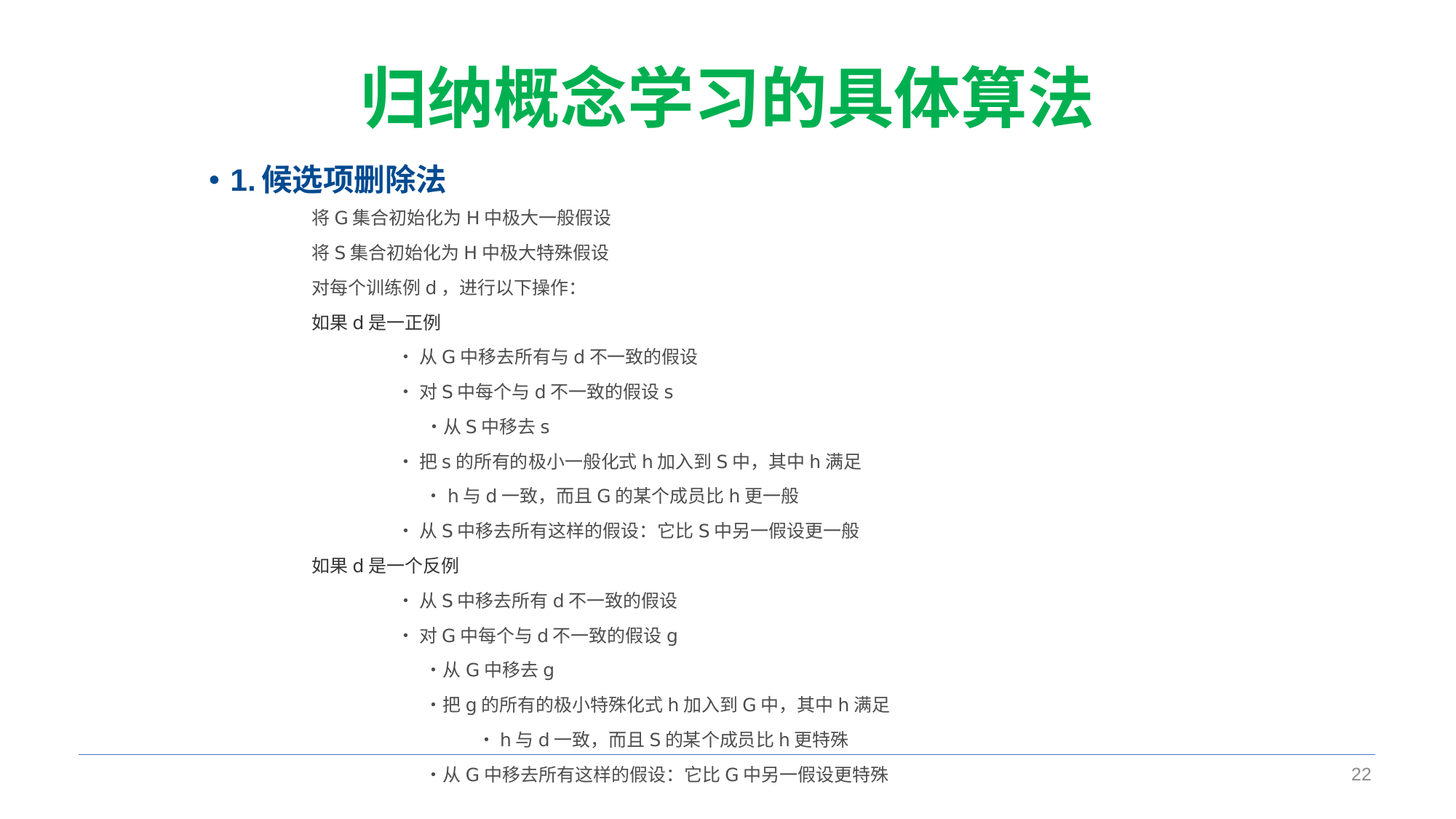

# 归纳概念学习的具体算法
1.候选项删除法

将G集合初始化为H中极大一般假设
将S集合初始化为H中极大特殊假设
对每个训练例d，进行以下操作：
如果d是一正例
  　　　　• 从G中移去所有与d不一致的假设
 　　　　 • 对S中每个与d不一致的假设s
      　　　　   •从S中移去s
  　　　　• 把s的所有的极小一般化式h加入到S中，其中h满足
     　　　　    •h与d一致，而且G的某个成员比h更一般
 　　　　 • 从S中移去所有这样的假设：它比S中另一假设更一般
如果d是一个反例
  　　　　• 从S中移去所有d不一致的假设
 　　　　 • 对G中每个与d不一致的假设g
     　　　　    •从G中移去g
   　　　　      •把g的所有的极小特殊化式h加入到G中，其中h满足
         　　　　　　    •h与d一致，而且S的某个成员比h更特殊
        　　　　 •从G中移去所有这样的假设：它比G中另一假设更特殊

22